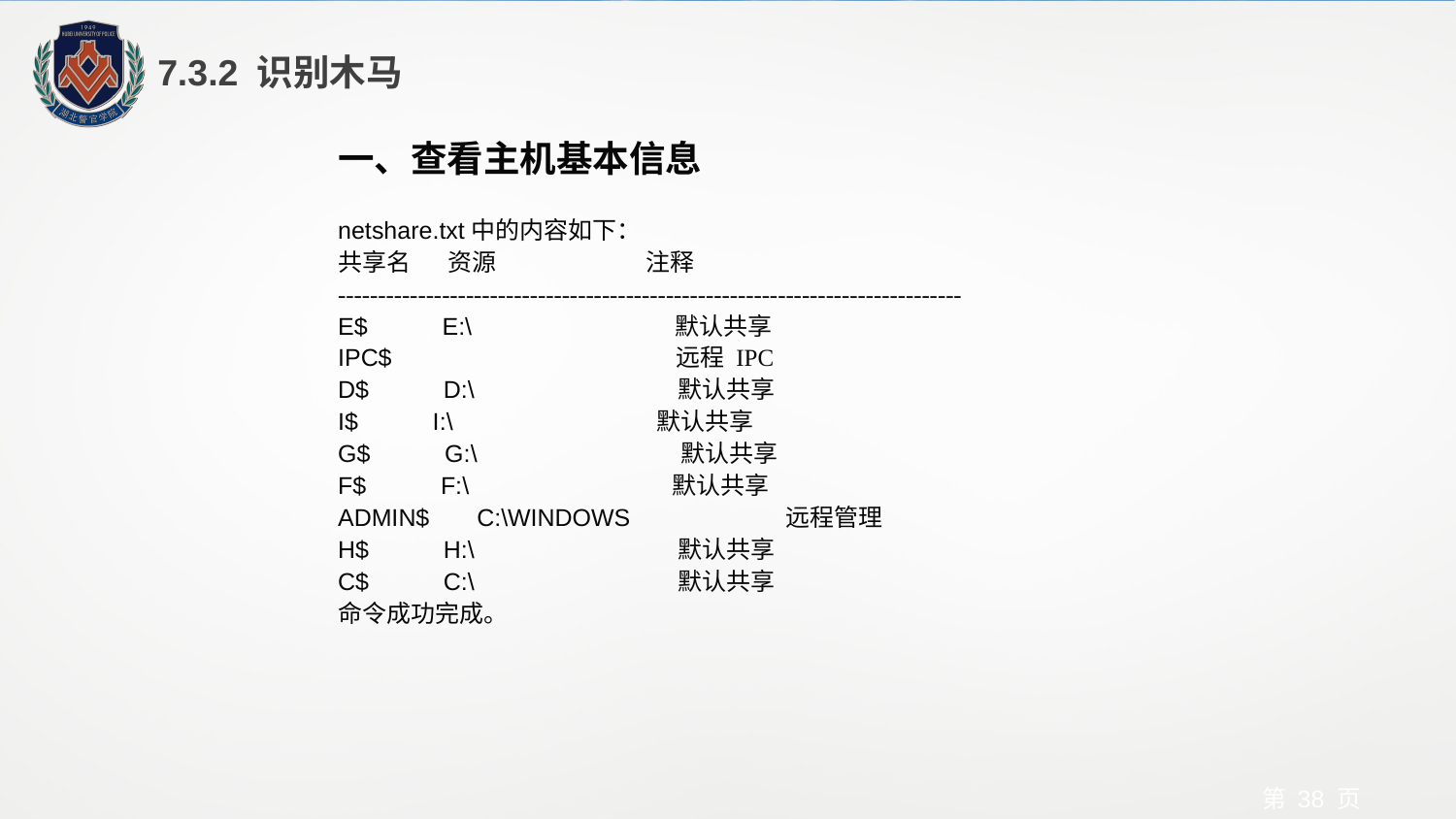

7.3.2 识别木马
一、查看主机基本信息

netshare.txt中的内容如下：
共享名       资源                            注释
------------------------------------------------------------------------------
E$           E:\                             默认共享
IPC$                                         远程 IPC
D$           D:\                             默认共享
I$           I:\                             默认共享
G$           G:\                             默认共享
F$           F:\                             默认共享
ADMIN$       C:\WINDOWS                      远程管理
H$           H:\                             默认共享
C$           C:\                             默认共享
命令成功完成。